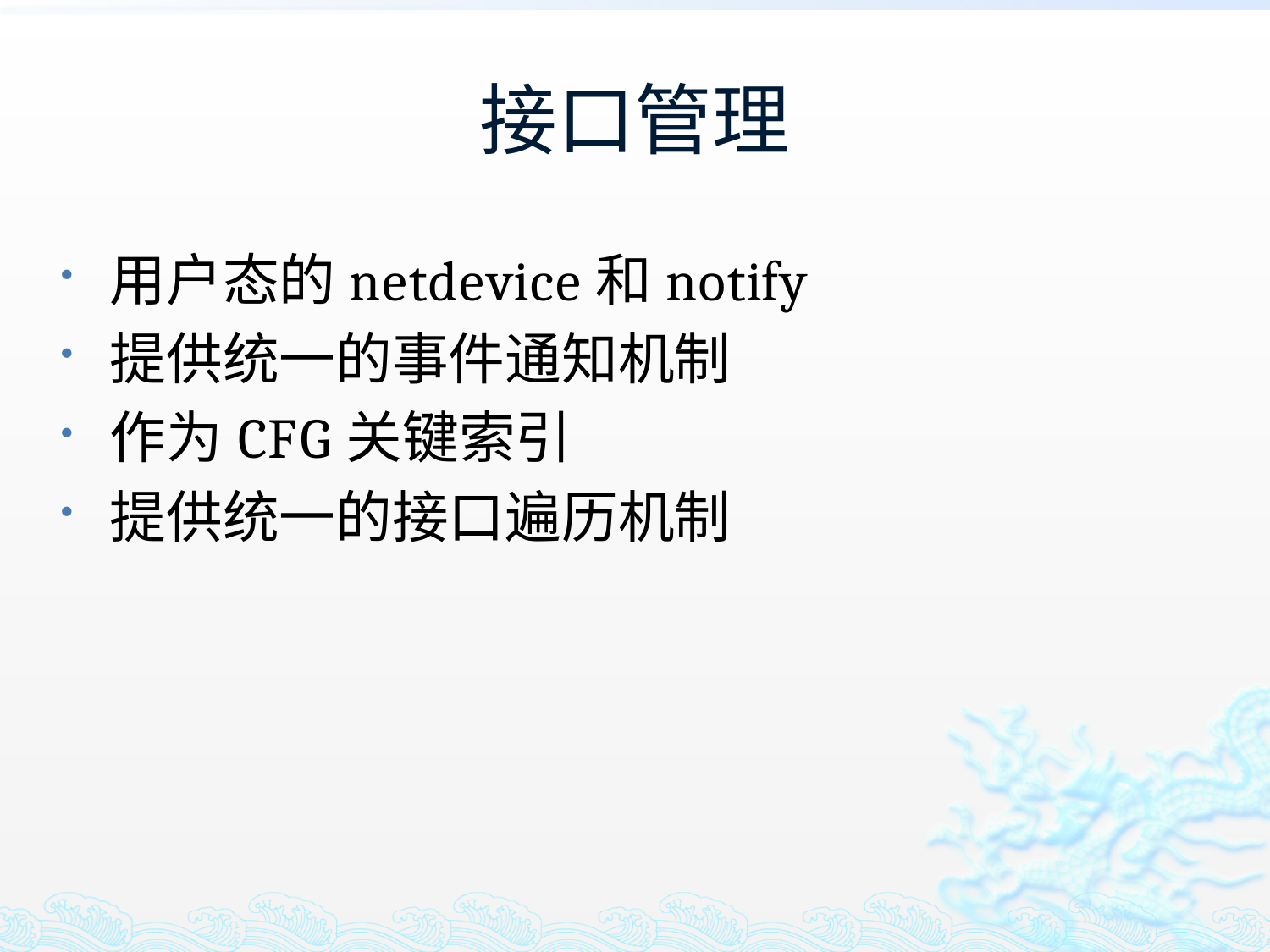

# 接口管理
用户态的netdevice和notify
提供统一的事件通知机制
作为CFG关键索引
提供统一的接口遍历机制